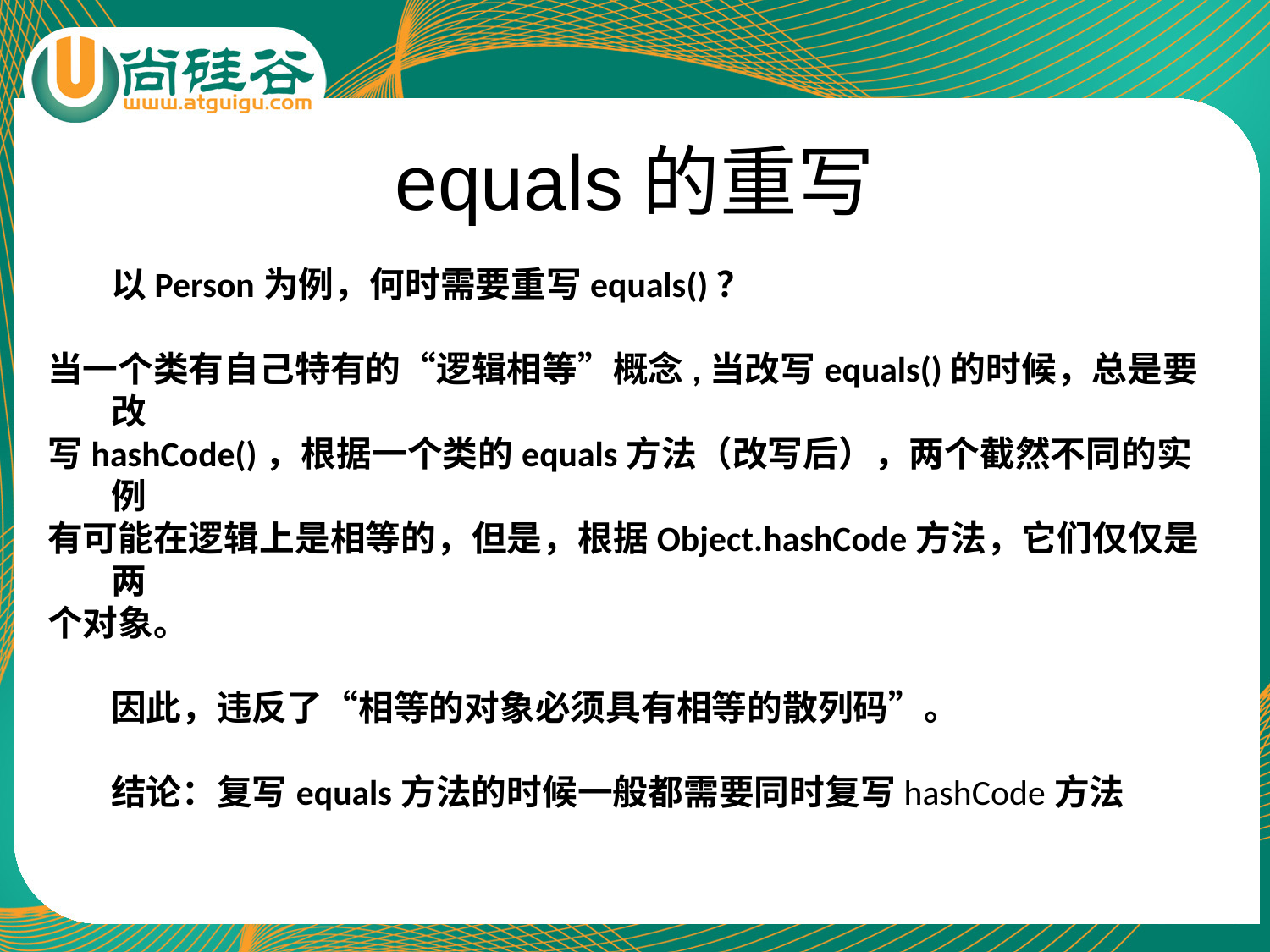

# equals的重写
	以Person为例，何时需要重写equals()？

当一个类有自己特有的“逻辑相等”概念,当改写equals()的时候，总是要改
写hashCode()，根据一个类的equals方法（改写后），两个截然不同的实例
有可能在逻辑上是相等的，但是，根据Object.hashCode方法，它们仅仅是两
个对象。

	因此，违反了“相等的对象必须具有相等的散列码”。

	结论：复写equals方法的时候一般都需要同时复写hashCode方法